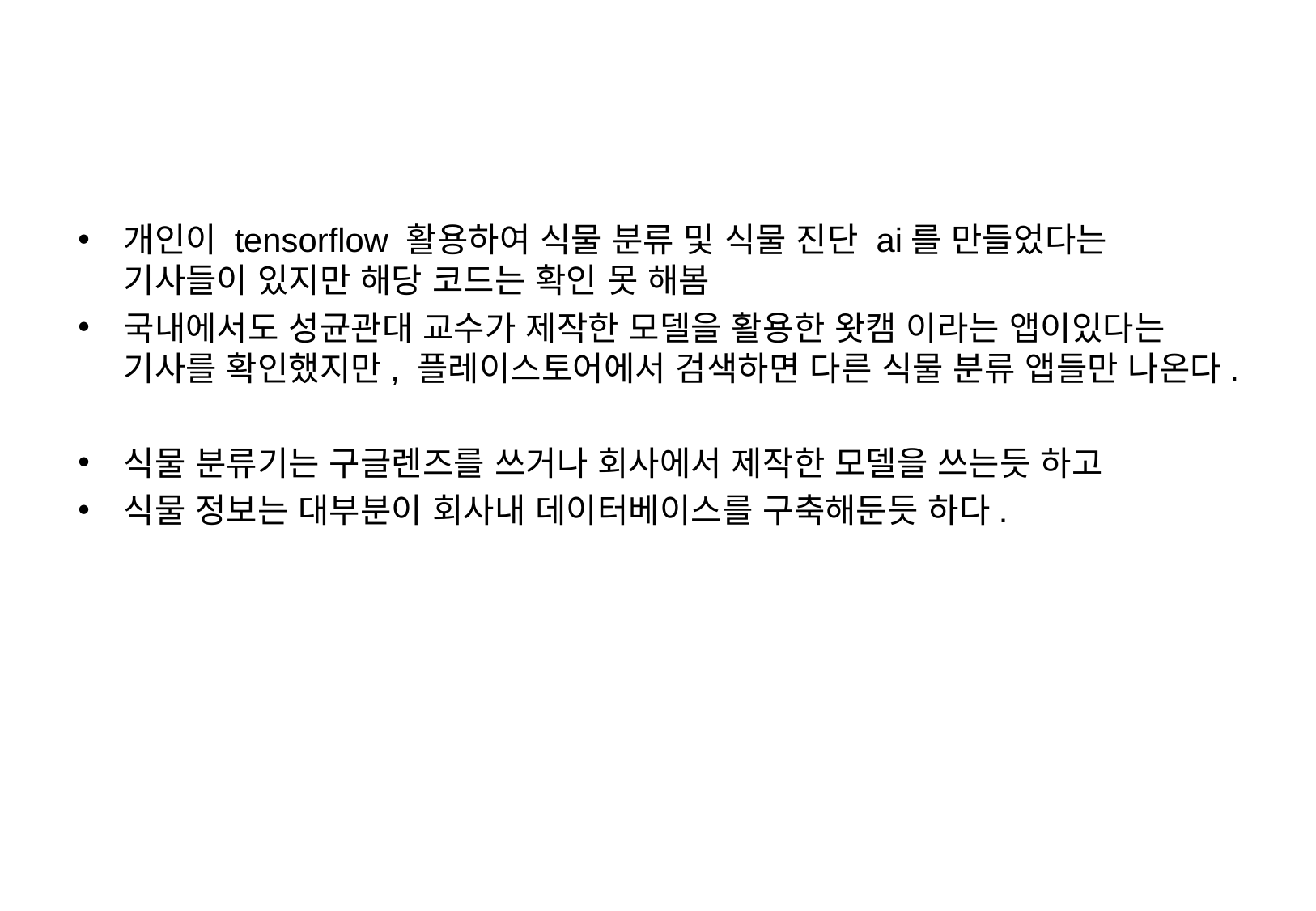

개인이 tensorflow 활용하여 식물 분류 및 식물 진단 ai를 만들었다는 기사들이 있지만 해당 코드는 확인 못 해봄
국내에서도 성균관대 교수가 제작한 모델을 활용한 왓캠 이라는 앱이있다는 기사를 확인했지만, 플레이스토어에서 검색하면 다른 식물 분류 앱들만 나온다.

식물 분류기는 구글렌즈를 쓰거나 회사에서 제작한 모델을 쓰는듯 하고
식물 정보는 대부분이 회사내 데이터베이스를 구축해둔듯 하다.